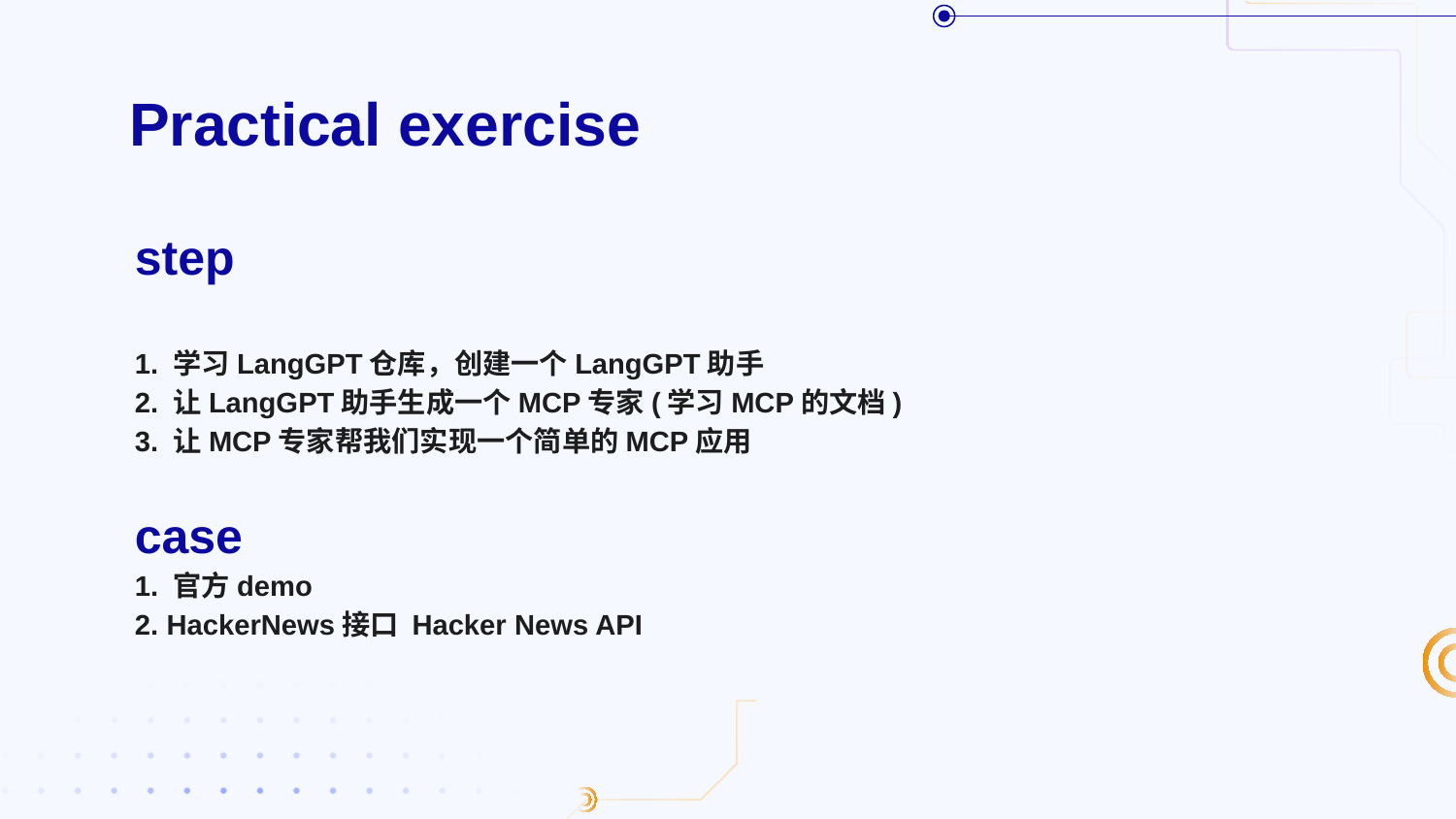

# Practical exercise
step

1. 学习LangGPT仓库，创建一个LangGPT助手
2. 让LangGPT助手生成一个MCP专家(学习MCP的文档)
3. 让MCP专家帮我们实现一个简单的MCP应用

case
1. 官方demo
2. HackerNews接口 Hacker News API